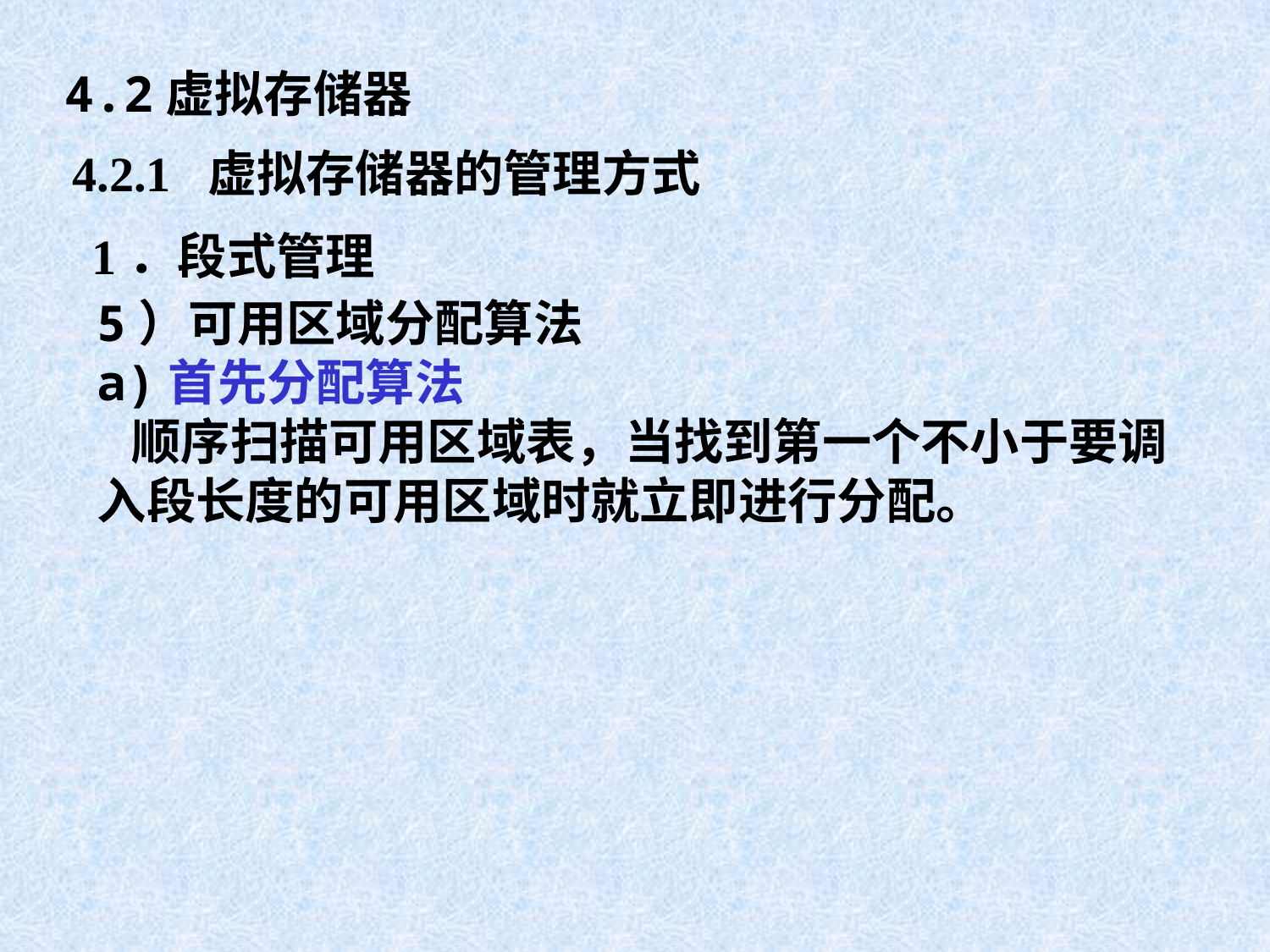

4.2虚拟存储器
4.2.1  虚拟存储器的管理方式
1．段式管理
5）可用区域分配算法
a)首先分配算法
  顺序扫描可用区域表，当找到第一个不小于要调入段长度的可用区域时就立即进行分配。